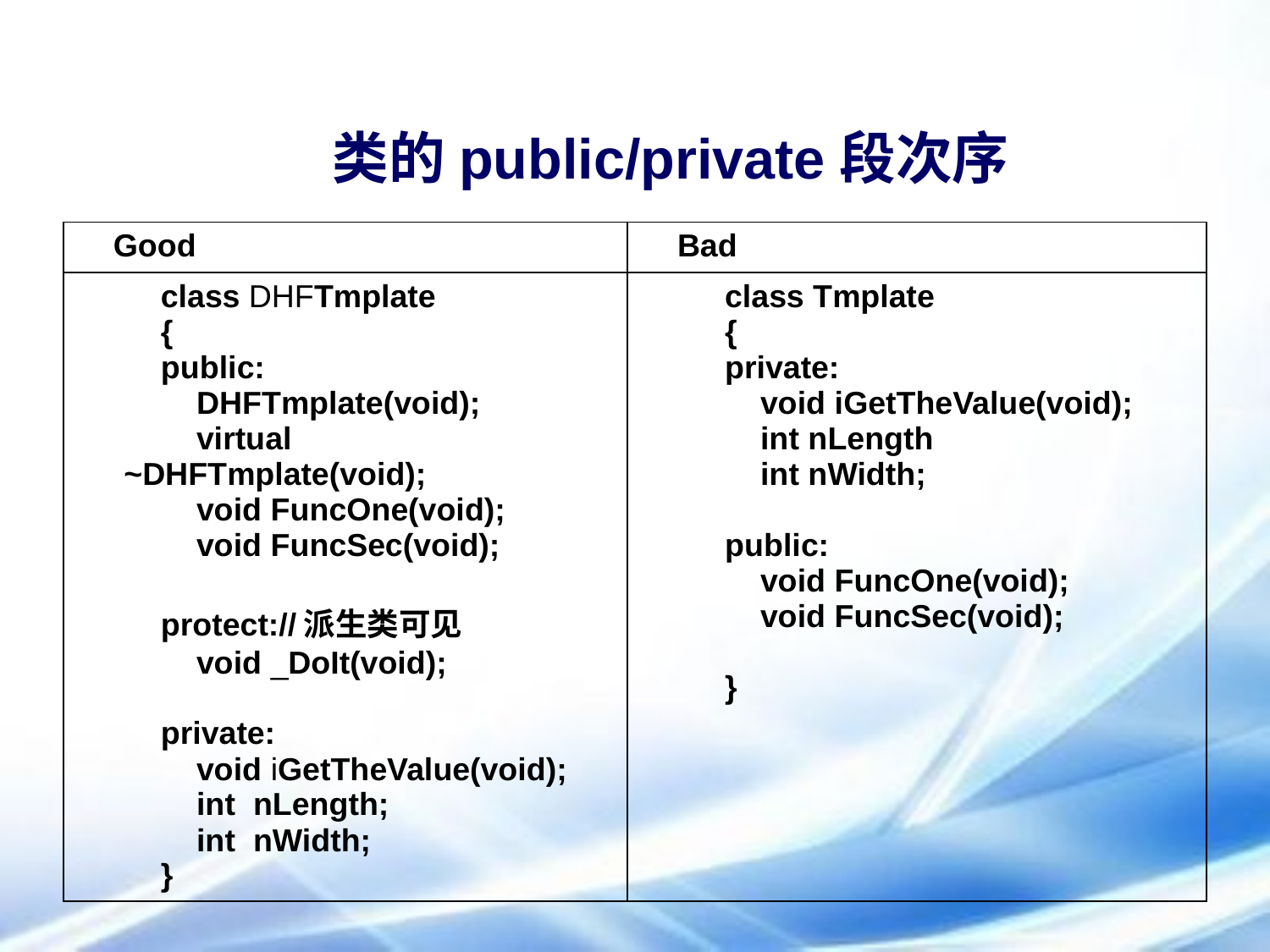

# 类的public/private段次序
| Good | Bad |
| --- | --- |
| class DHFTmplate { public: DHFTmplate(void); virtual ~DHFTmplate(void); void FuncOne(void); void FuncSec(void); protect://派生类可见 void \_DoIt(void); private: void iGetTheValue(void); int nLength; int nWidth; } | class Tmplate { private: void iGetTheValue(void); int nLength int nWidth; public: void FuncOne(void); void FuncSec(void); } |